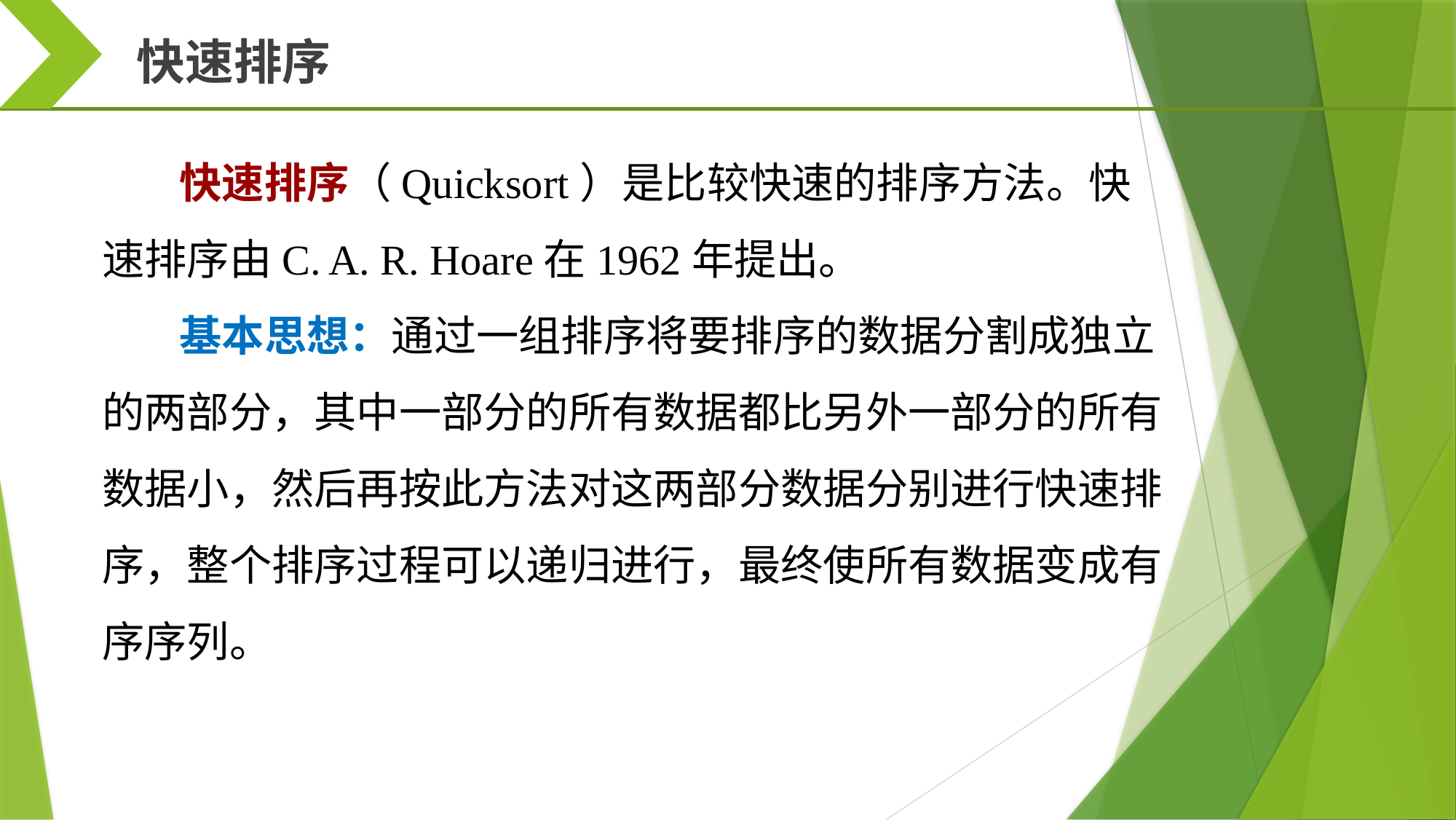

快速排序
快速排序（Quicksort）是比较快速的排序方法。快速排序由C. A. R. Hoare在1962年提出。
基本思想：通过一组排序将要排序的数据分割成独立的两部分，其中一部分的所有数据都比另外一部分的所有数据小，然后再按此方法对这两部分数据分别进行快速排序，整个排序过程可以递归进行，最终使所有数据变成有序序列。